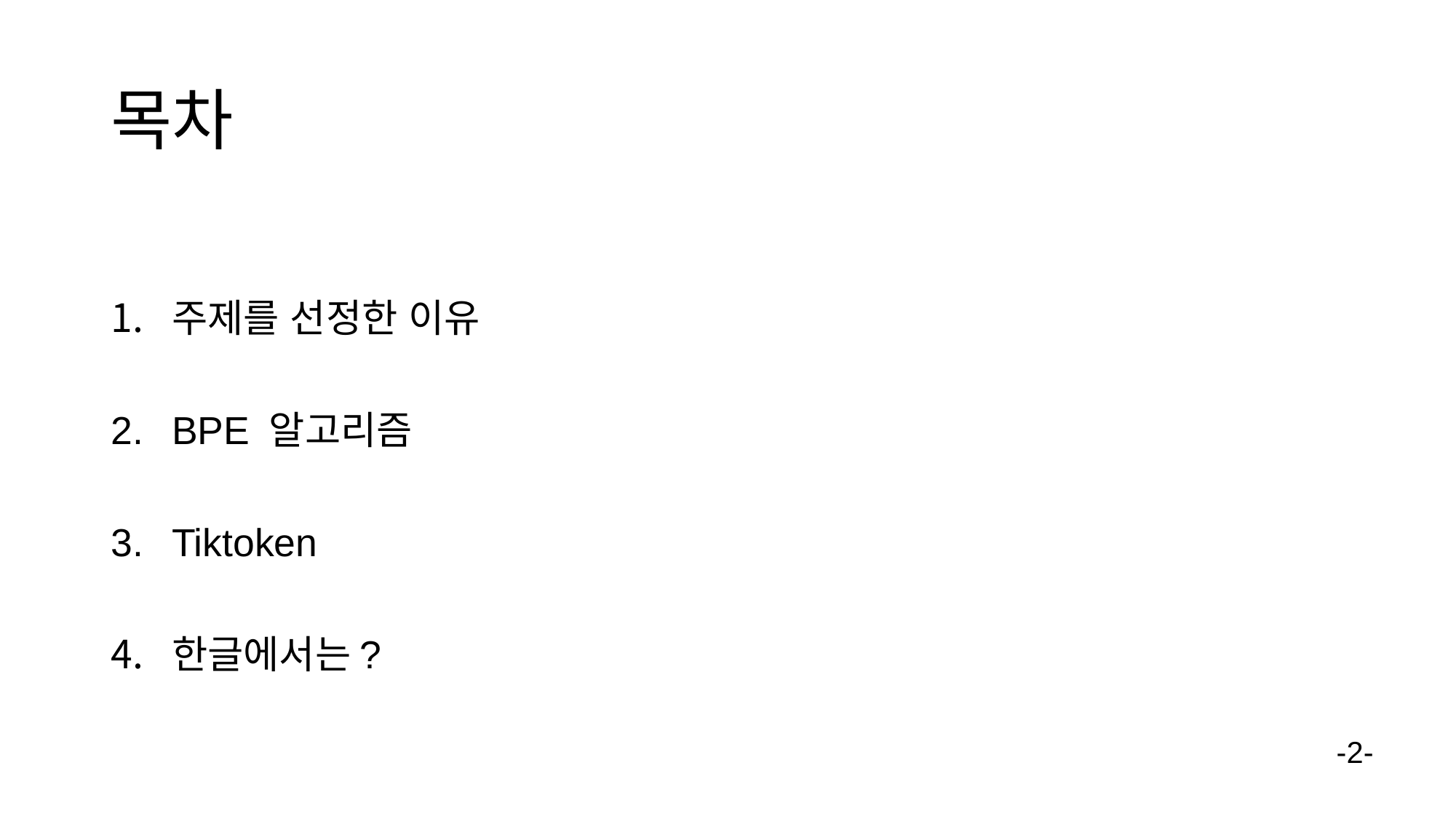

# 목차
주제를 선정한 이유

BPE 알고리즘

Tiktoken

한글에서는?
-2-